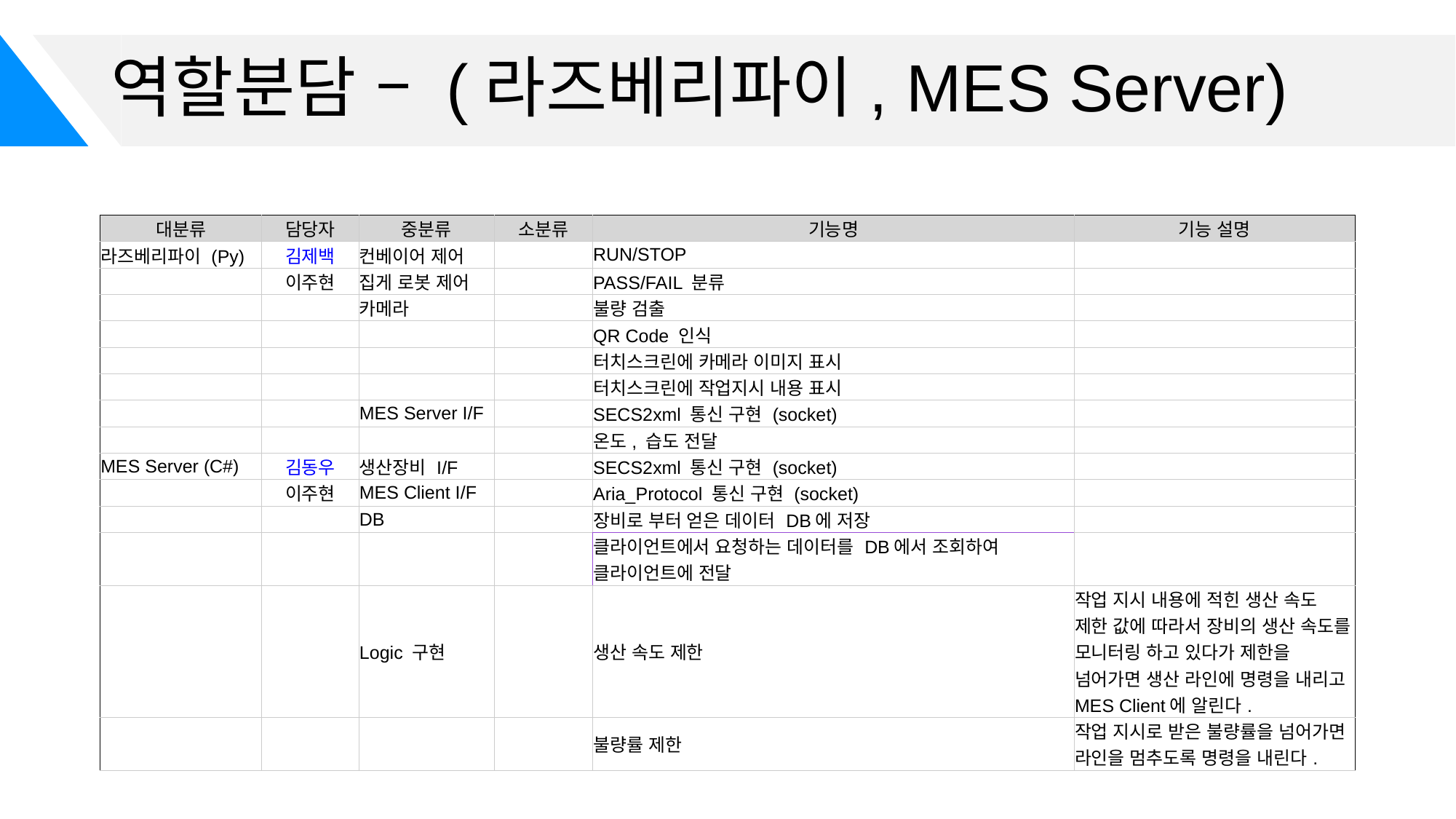

# 역할분담 – (라즈베리파이, MES Server)

| 대분류 | 담당자 | 중분류 | 소분류 | 기능명 | 기능 설명 |
| --- | --- | --- | --- | --- | --- |
| 라즈베리파이 (Py) | 김제백 | 컨베이어 제어 |  | RUN/STOP |  |
|  | 이주현 | 집게 로봇 제어 |  | PASS/FAIL 분류 |  |
|  |  | 카메라 |  | 불량 검출 |  |
|  |  |  |  | QR Code 인식 |  |
|  |  |  |  | 터치스크린에 카메라 이미지 표시 |  |
|  |  |  |  | 터치스크린에 작업지시 내용 표시 |  |
|  |  | MES Server I/F |  | SECS2xml 통신 구현 (socket) |  |
|  |  |  |  | 온도, 습도 전달 |  |
| MES Server (C#) | 김동우 | 생산장비 I/F |  | SECS2xml 통신 구현 (socket) |  |
|  | 이주현 | MES Client I/F |  | Aria\_Protocol 통신 구현 (socket) |  |
|  |  | DB |  | 장비로 부터 얻은 데이터 DB에 저장 |  |
|  |  |  |  | 클라이언트에서 요청하는 데이터를 DB에서 조회하여 클라이언트에 전달 |  |
|  |  | Logic 구현 |  | 생산 속도 제한 | 작업 지시 내용에 적힌 생산 속도 제한 값에 따라서 장비의 생산 속도를 모니터링 하고 있다가 제한을 넘어가면 생산 라인에 명령을 내리고 MES Client에 알린다. |
|  |  |  |  | 불량률 제한 | 작업 지시로 받은 불량률을 넘어가면 라인을 멈추도록 명령을 내린다. |